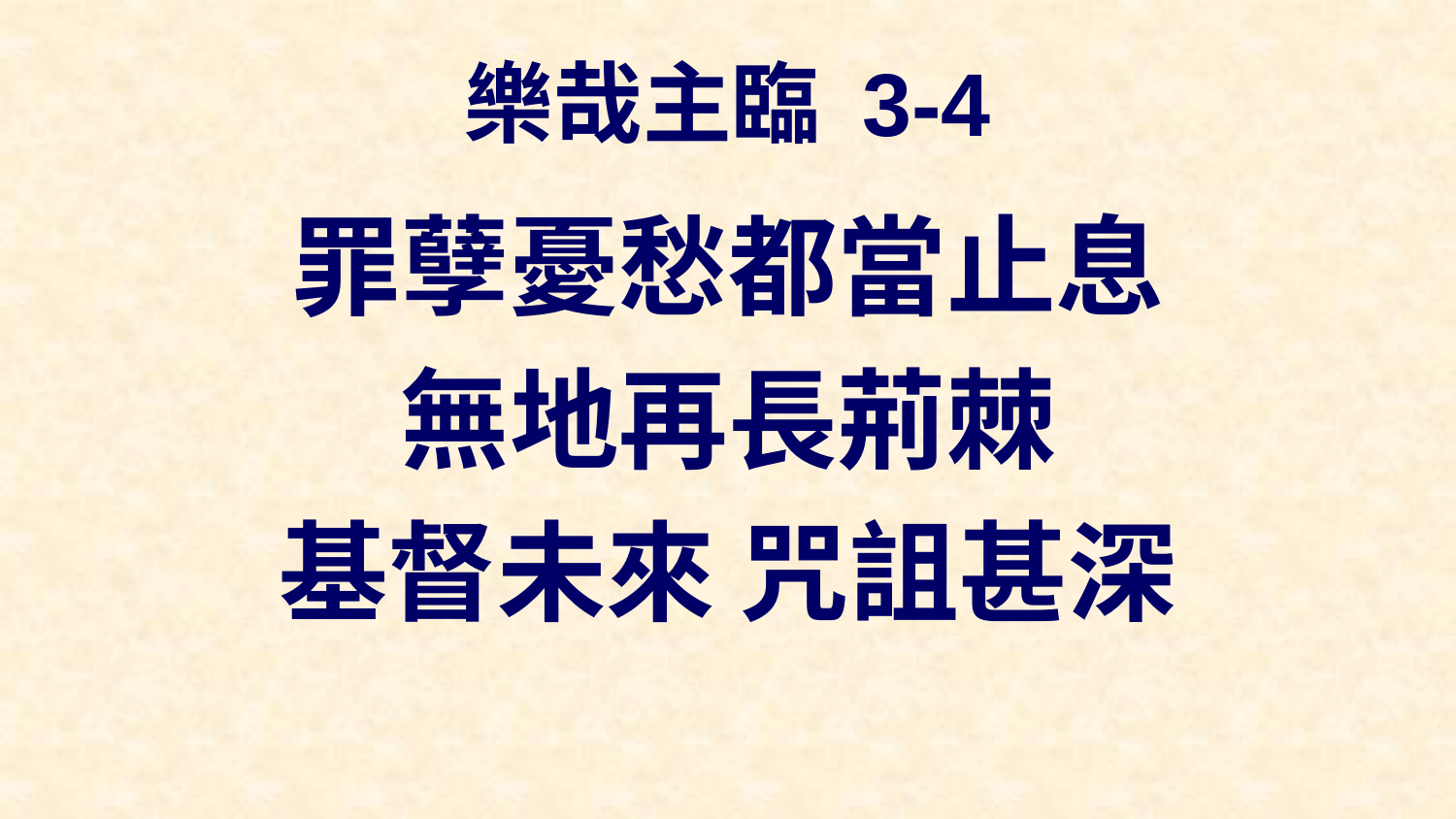

# 樂哉主臨 3-4
罪孽憂愁都當止息
無地再長荊棘
基督未來 咒詛甚深